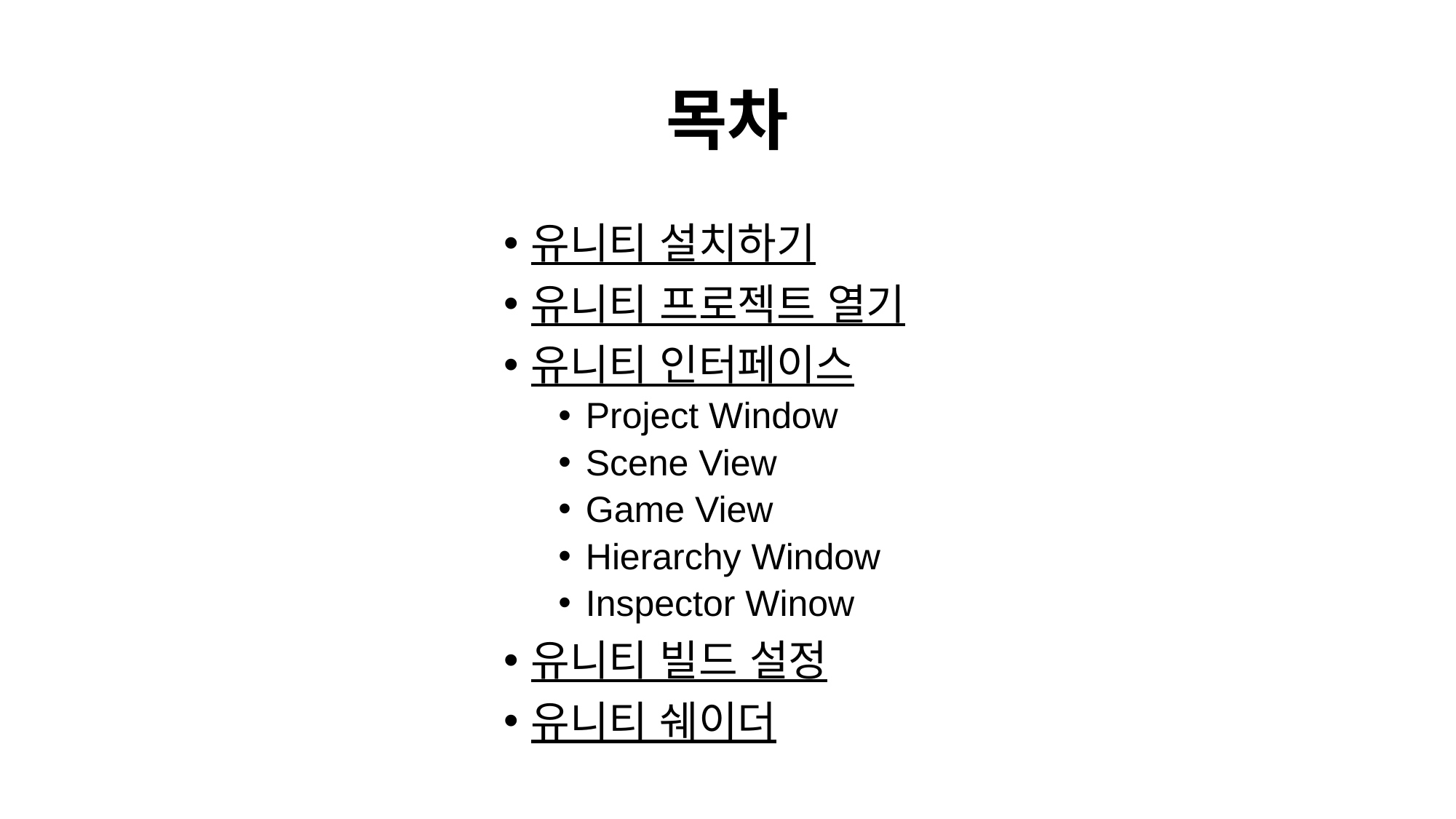

# 목차
유니티 설치하기
유니티 프로젝트 열기
유니티 인터페이스
Project Window
Scene View
Game View
Hierarchy Window
Inspector Winow
유니티 빌드 설정
유니티 쉐이더